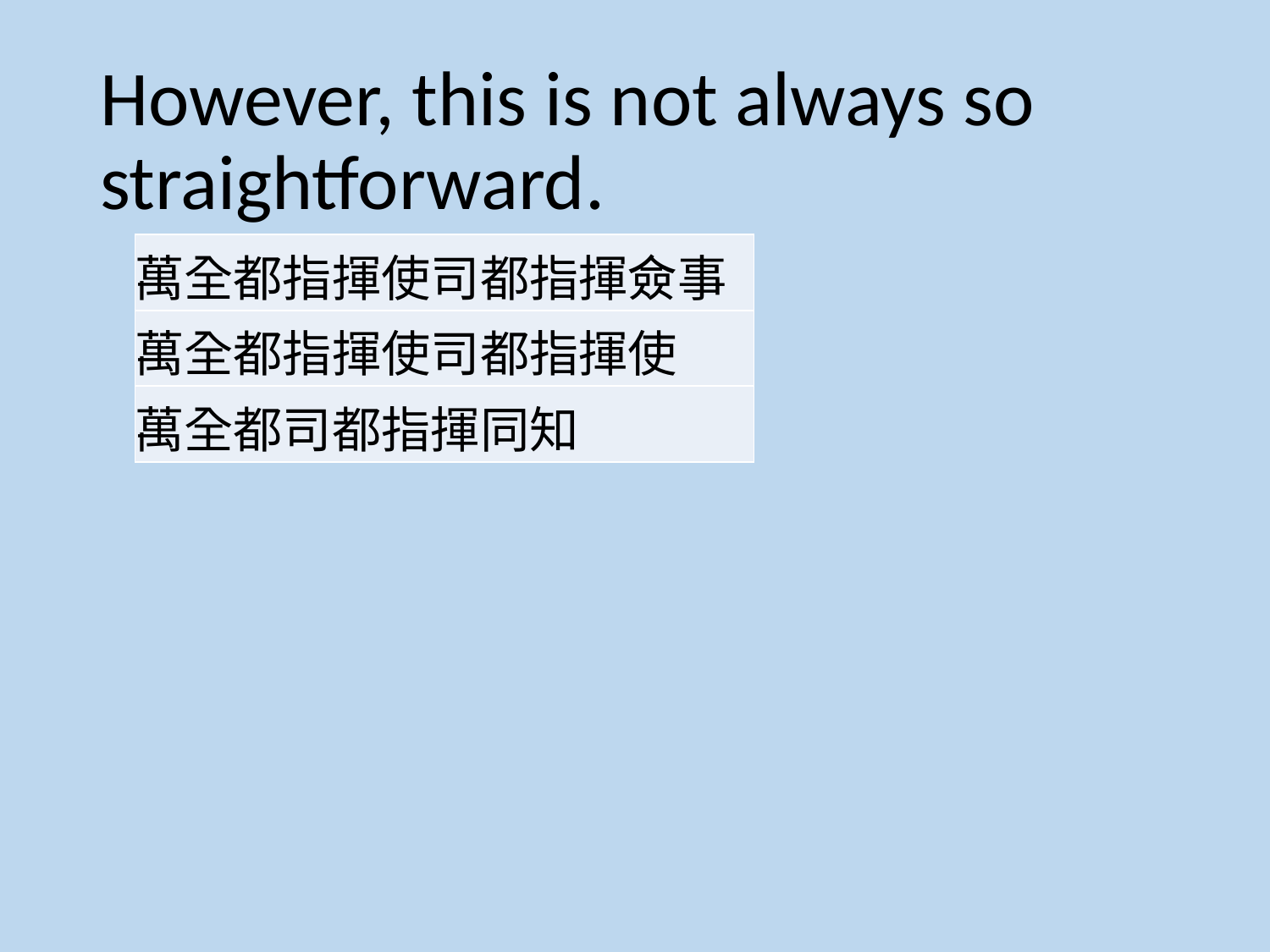

# However, this is not always so straightforward.
| 萬全都指揮使司都指揮僉事 |
| --- |
| 萬全都指揮使司都指揮使 |
| 萬全都司都指揮同知 |